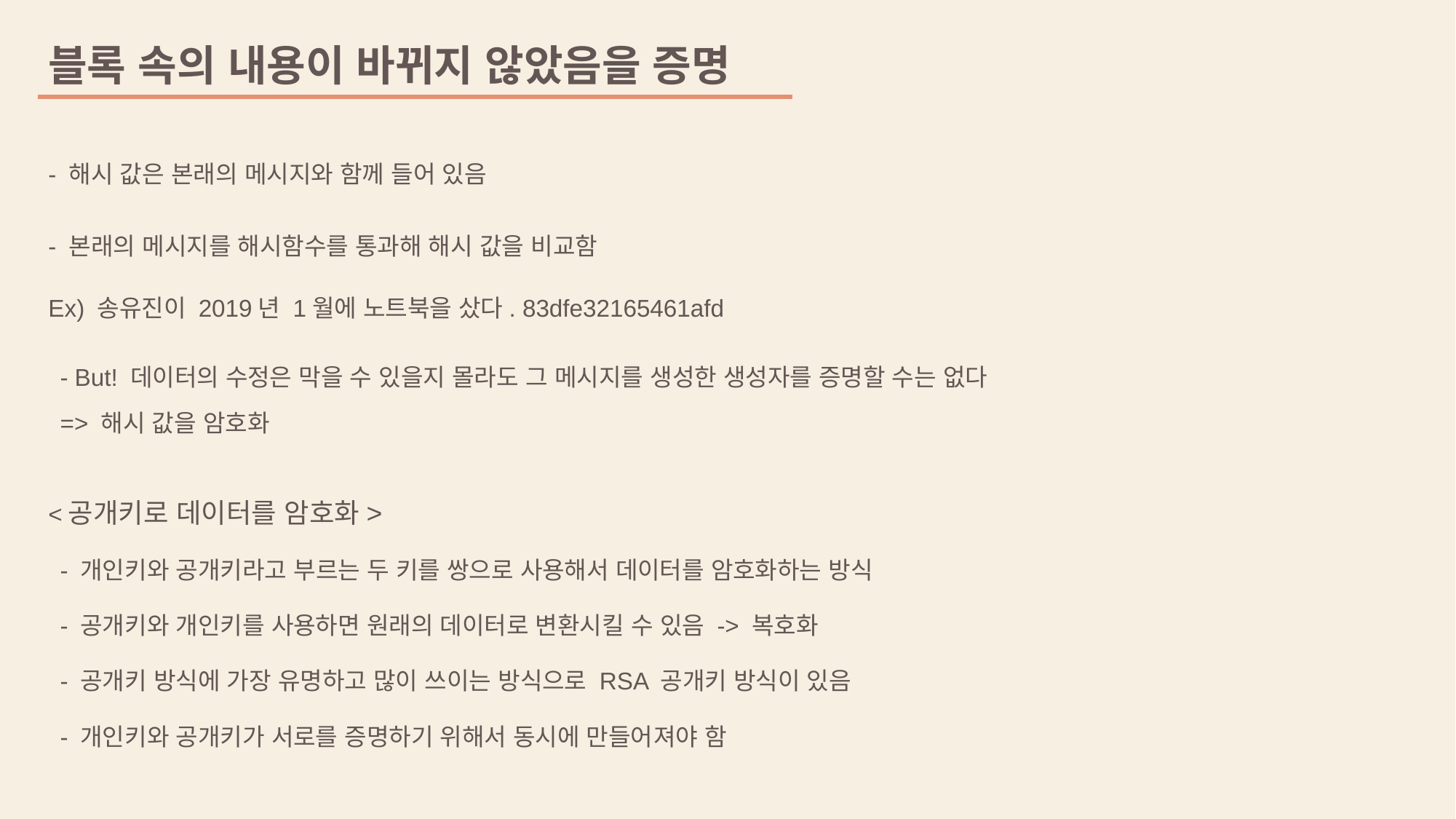

블록 속의 내용이 바뀌지 않았음을 증명
- 해시 값은 본래의 메시지와 함께 들어 있음
- 본래의 메시지를 해시함수를 통과해 해시 값을 비교함
Ex) 송유진이 2019년 1월에 노트북을 샀다. 83dfe32165461afd
- But! 데이터의 수정은 막을 수 있을지 몰라도 그 메시지를 생성한 생성자를 증명할 수는 없다
=> 해시 값을 암호화
<공개키로 데이터를 암호화>
- 개인키와 공개키라고 부르는 두 키를 쌍으로 사용해서 데이터를 암호화하는 방식
- 공개키와 개인키를 사용하면 원래의 데이터로 변환시킬 수 있음 -> 복호화
- 공개키 방식에 가장 유명하고 많이 쓰이는 방식으로 RSA 공개키 방식이 있음
- 개인키와 공개키가 서로를 증명하기 위해서 동시에 만들어져야 함